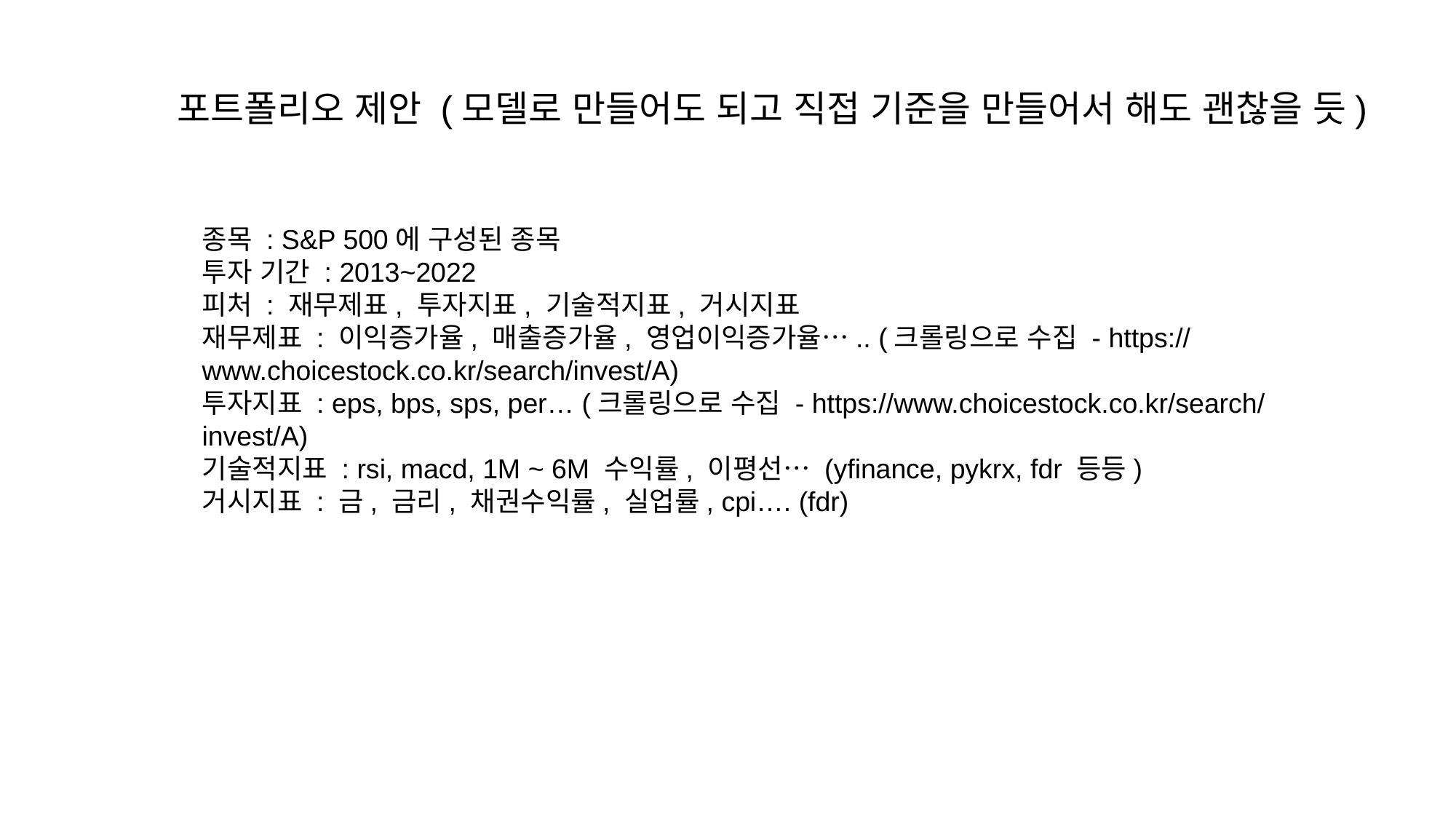

# 포트폴리오 제안 (모델로 만들어도 되고 직접 기준을 만들어서 해도 괜찮을 듯)
종목 : S&P 500에 구성된 종목
투자 기간 : 2013~2022
피처 : 재무제표, 투자지표, 기술적지표, 거시지표
재무제표 : 이익증가율, 매출증가율, 영업이익증가율….. (크롤링으로 수집 - https://www.choicestock.co.kr/search/invest/A)
투자지표 : eps, bps, sps, per… (크롤링으로 수집 - https://www.choicestock.co.kr/search/invest/A)
기술적지표 : rsi, macd, 1M ~ 6M 수익률, 이평선… (yfinance, pykrx, fdr 등등)
거시지표 : 금, 금리, 채권수익률, 실업률, cpi…. (fdr)